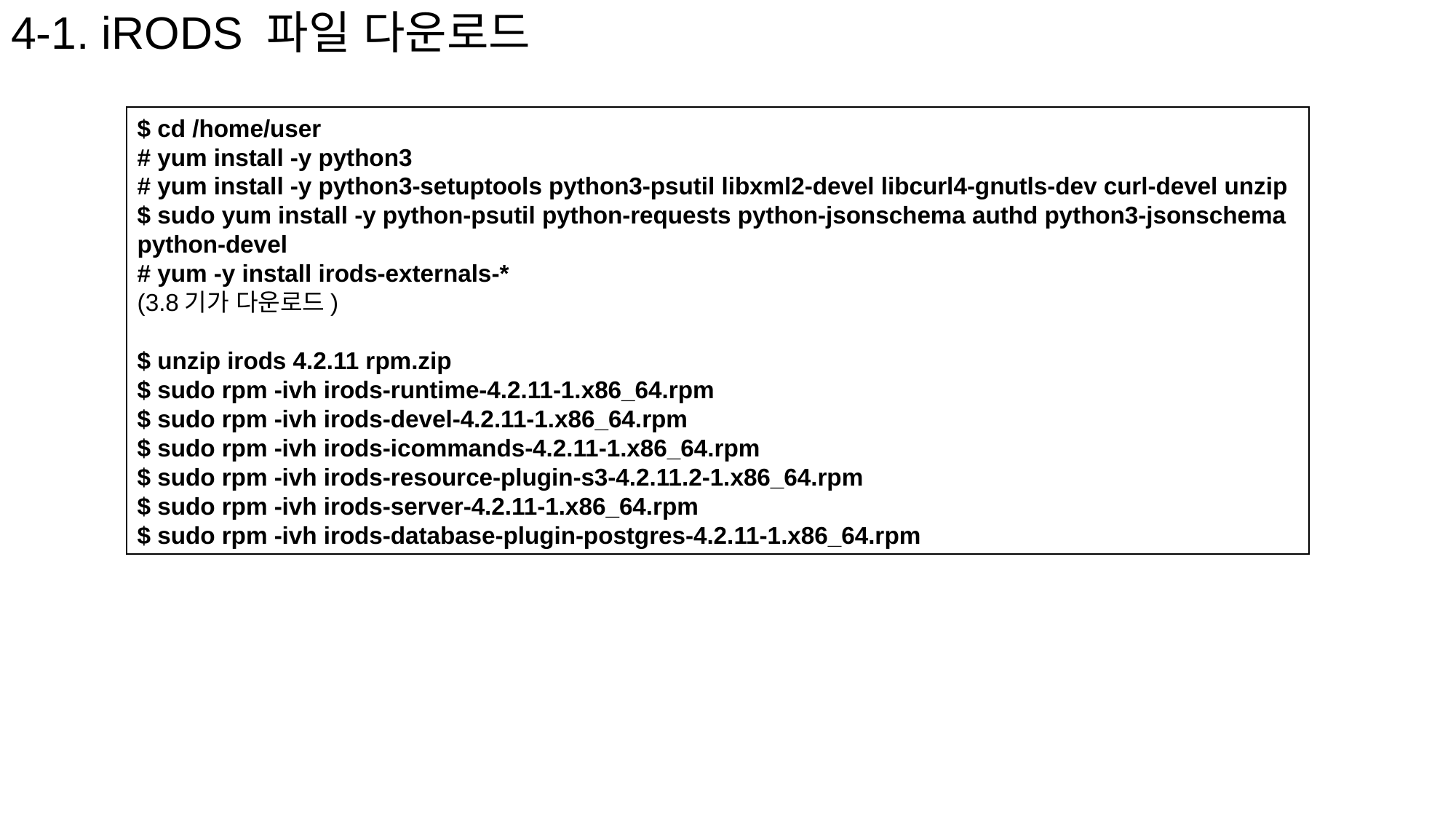

# 4-1. iRODS 파일 다운로드
$ cd /home/user
# yum install -y python3
# yum install -y python3-setuptools python3-psutil libxml2-devel libcurl4-gnutls-dev curl-devel unzip
$ sudo yum install -y python-psutil python-requests python-jsonschema authd python3-jsonschema python-devel
# yum -y install irods-externals-*
(3.8기가 다운로드)

$ unzip irods 4.2.11 rpm.zip
$ sudo rpm -ivh irods-runtime-4.2.11-1.x86_64.rpm
$ sudo rpm -ivh irods-devel-4.2.11-1.x86_64.rpm
$ sudo rpm -ivh irods-icommands-4.2.11-1.x86_64.rpm
$ sudo rpm -ivh irods-resource-plugin-s3-4.2.11.2-1.x86_64.rpm
$ sudo rpm -ivh irods-server-4.2.11-1.x86_64.rpm
$ sudo rpm -ivh irods-database-plugin-postgres-4.2.11-1.x86_64.rpm